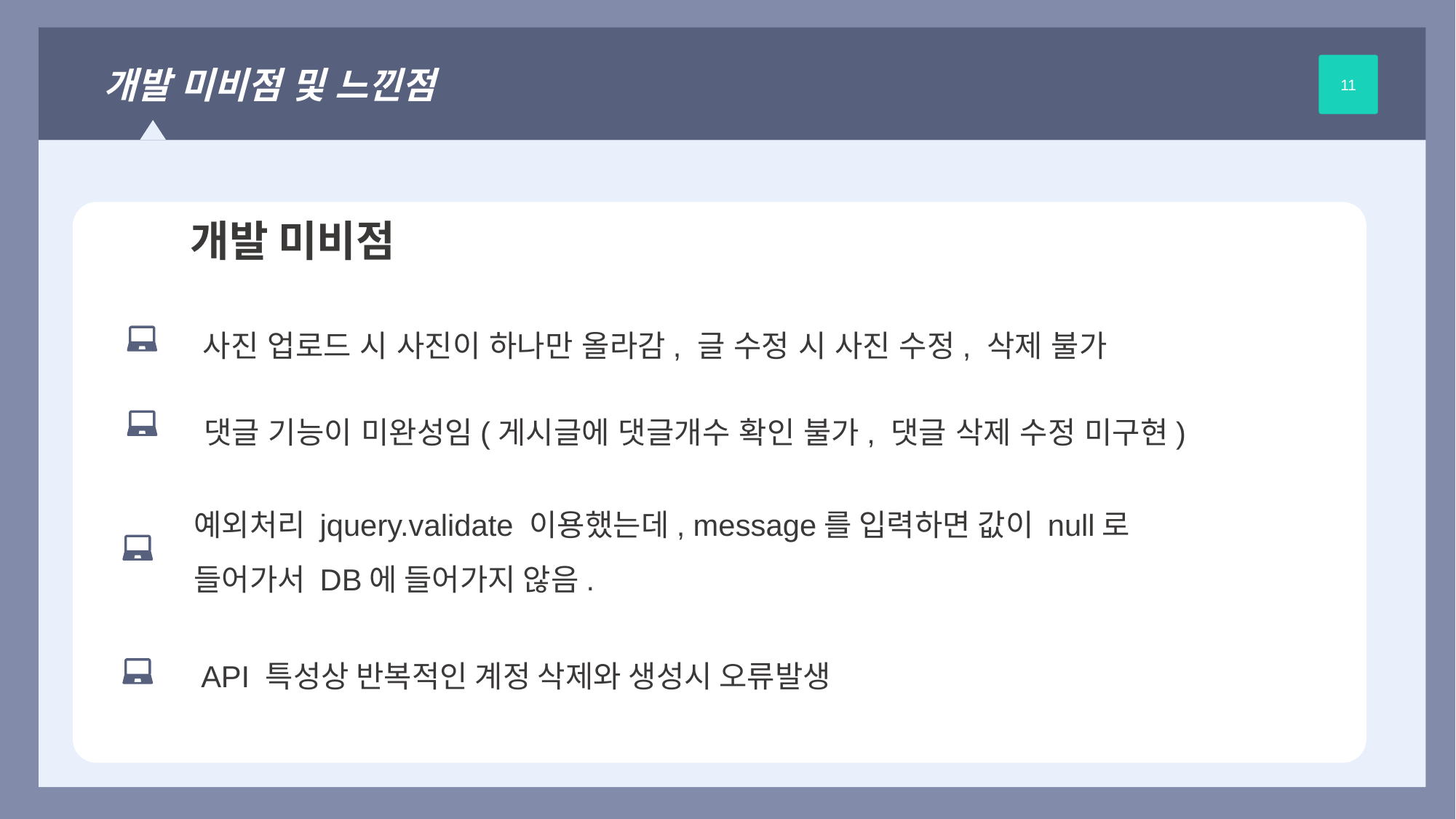

개발 미비점 및 느낀점
11

개발 미비점
사진 업로드 시 사진이 하나만 올라감, 글 수정 시 사진 수정, 삭제 불가

댓글 기능이 미완성임(게시글에 댓글개수 확인 불가, 댓글 삭제 수정 미구현)

예외처리 jquery.validate 이용했는데, message를 입력하면 값이 null로 들어가서 DB에 들어가지 않음.

API 특성상 반복적인 계정 삭제와 생성시 오류발생